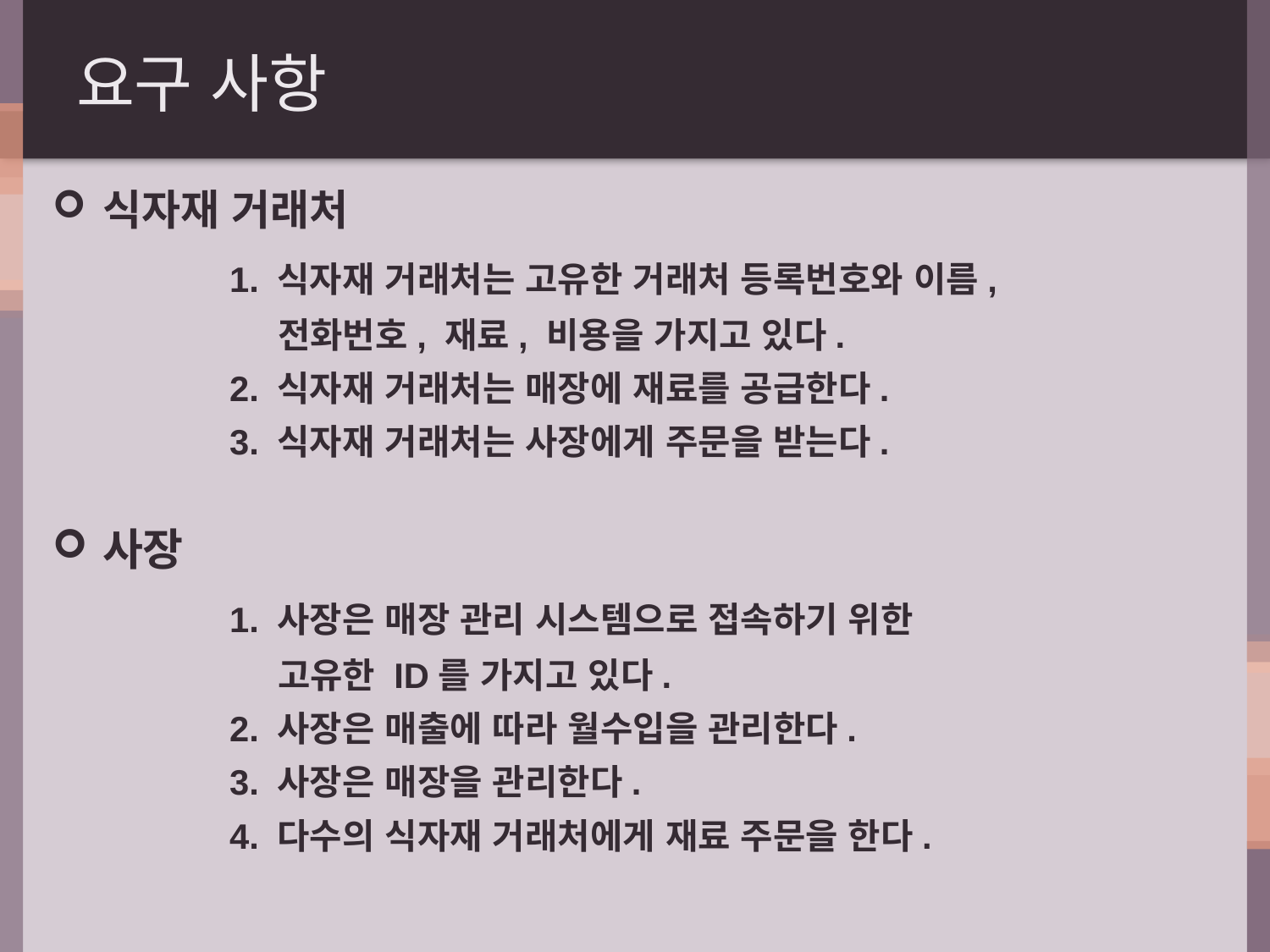

# 요구 사항
식자재 거래처
		1. 식자재 거래처는 고유한 거래처 등록번호와 이름,
		    전화번호, 재료, 비용을 가지고 있다.
		2. 식자재 거래처는 매장에 재료를 공급한다.
		3. 식자재 거래처는 사장에게 주문을 받는다.

사장
		1. 사장은 매장 관리 시스템으로 접속하기 위한
		    고유한 ID를 가지고 있다.
		2. 사장은 매출에 따라 월수입을 관리한다.
		3. 사장은 매장을 관리한다.
		4. 다수의 식자재 거래처에게 재료 주문을 한다.